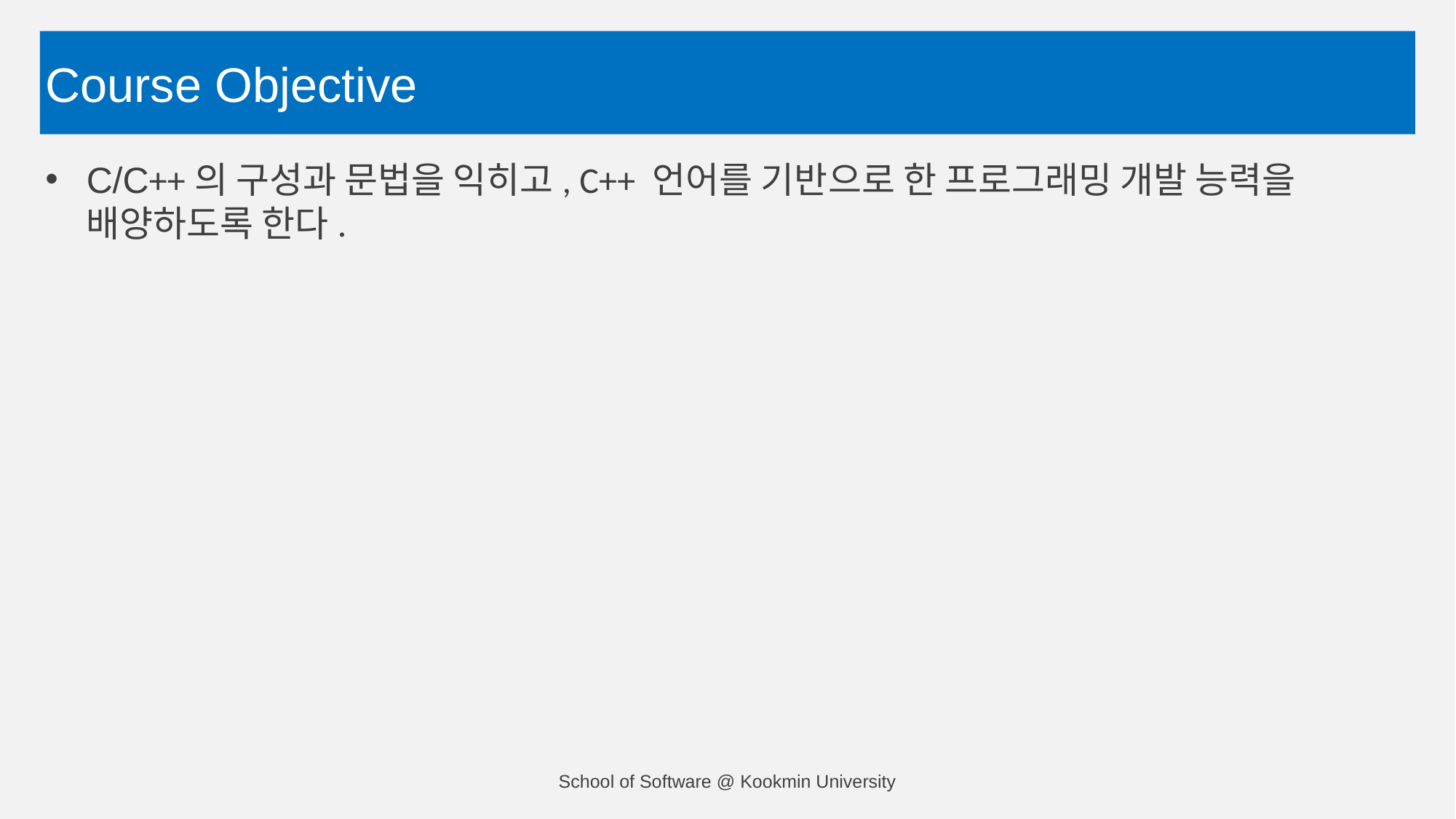

# Course Objective
C/C++의 구성과 문법을 익히고, C++ 언어를 기반으로 한 프로그래밍 개발 능력을 배양하도록 한다.
School of Software @ Kookmin University